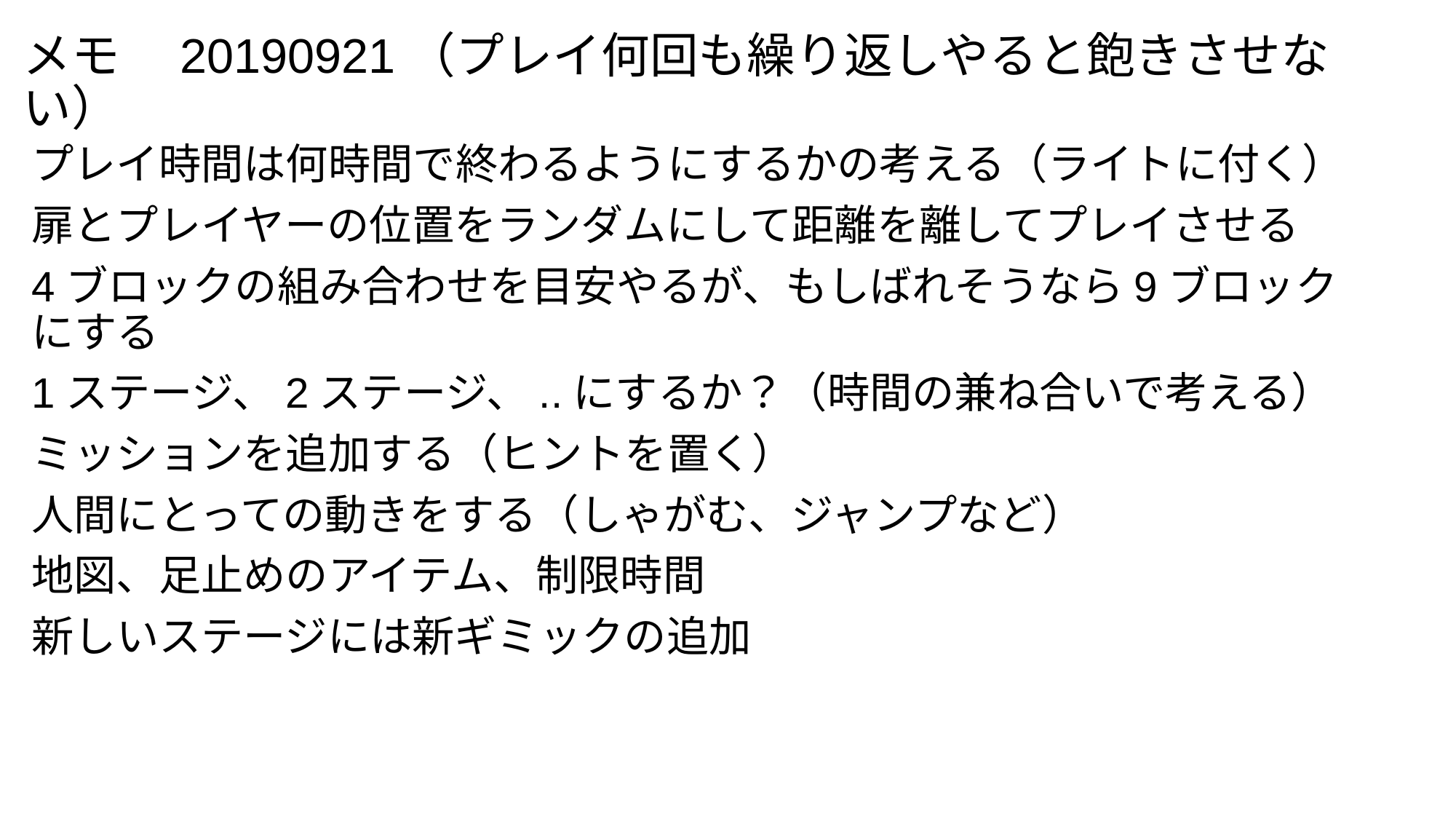

# メモ　20190921（プレイ何回も繰り返しやると飽きさせない）
プレイ時間は何時間で終わるようにするかの考える（ライトに付く）
扉とプレイヤーの位置をランダムにして距離を離してプレイさせる
4ブロックの組み合わせを目安やるが、もしばれそうなら9ブロックにする
1ステージ、2ステージ、..にするか？（時間の兼ね合いで考える）
ミッションを追加する（ヒントを置く）
人間にとっての動きをする（しゃがむ、ジャンプなど）
地図、足止めのアイテム、制限時間
新しいステージには新ギミックの追加